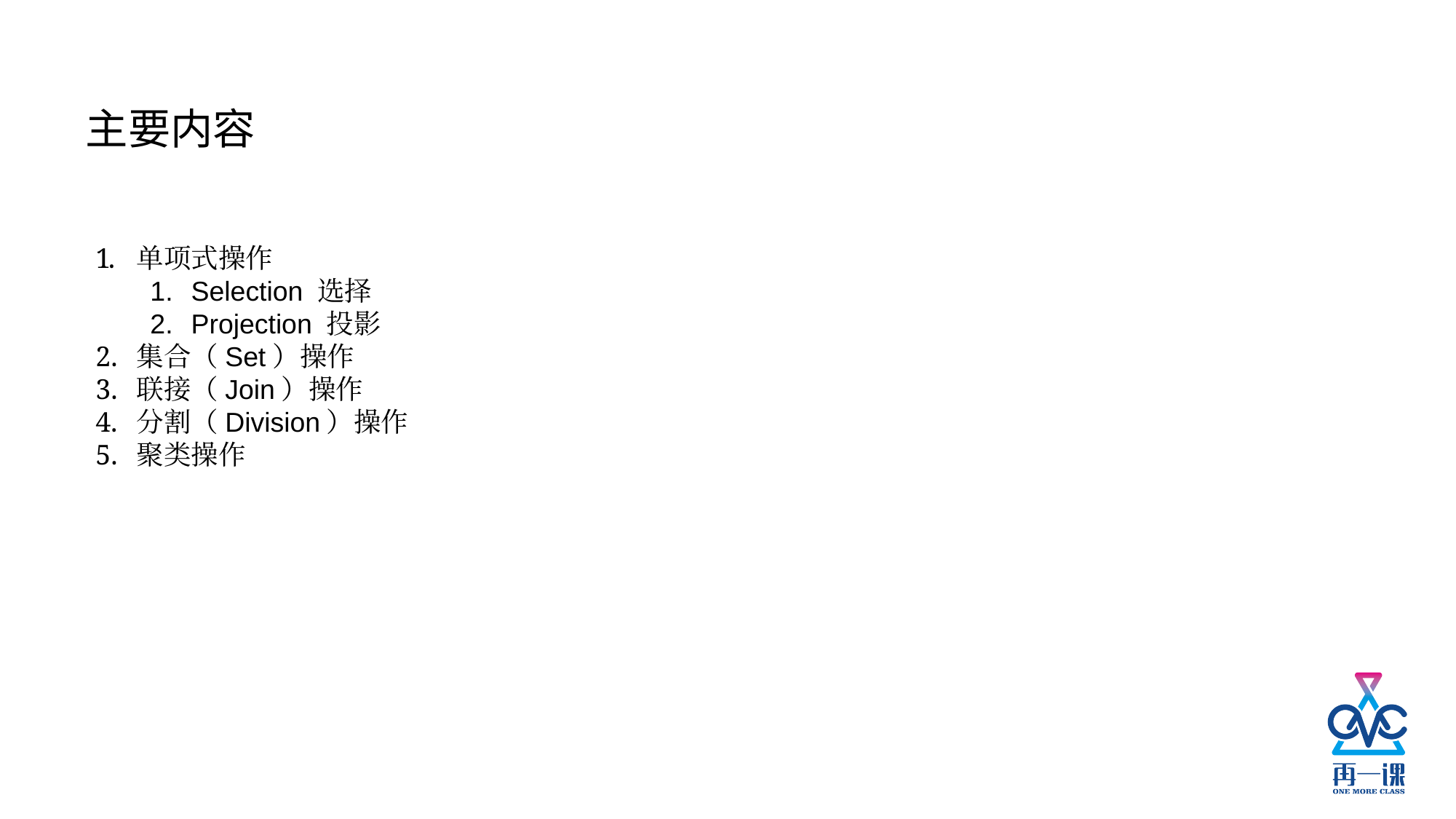

主要内容
单项式操作
Selection 选择
Projection 投影
集合（Set）操作
联接（Join）操作
分割（Division）操作
聚类操作